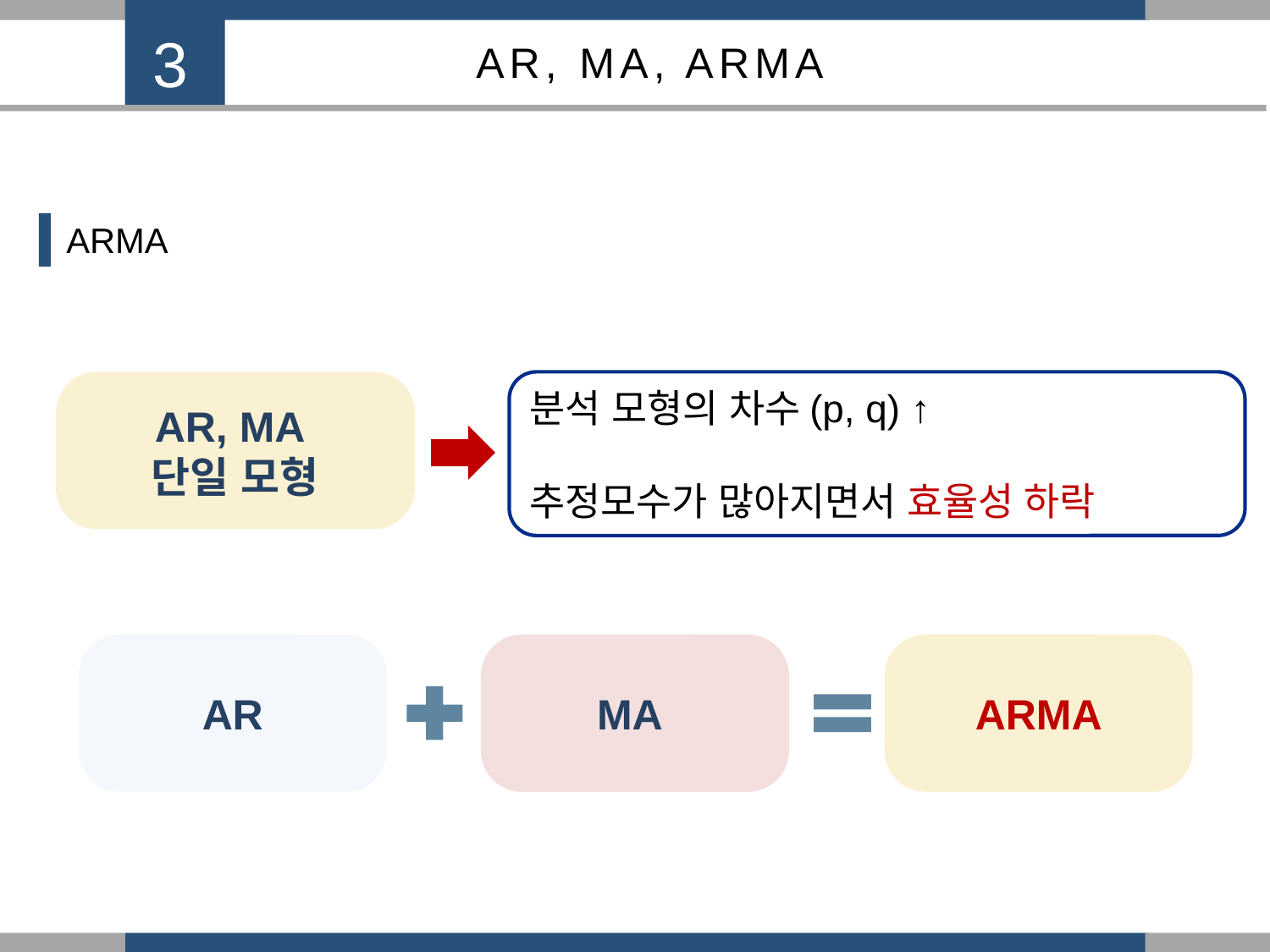

3
AR, MA, ARMA

ARMA

AR, MA
단일 모형
분석 모형의 차수(p, q) ↑

추정모수가 많아지면서 효율성 하락

AR
MA
ARMA